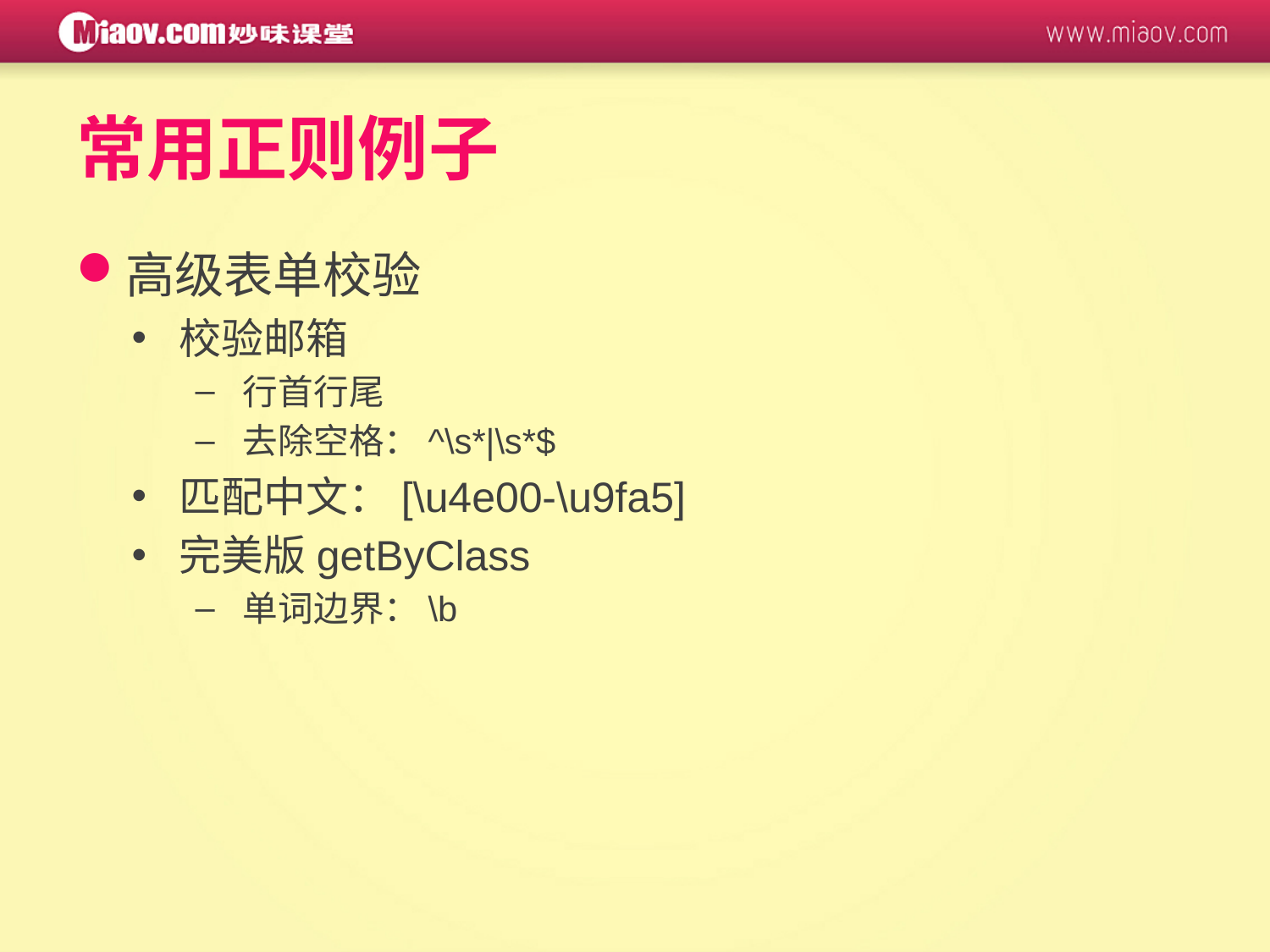

# 常用正则例子
高级表单校验
校验邮箱
行首行尾
去除空格：^\s*|\s*$
匹配中文：[\u4e00-\u9fa5]
完美版getByClass
单词边界：\b